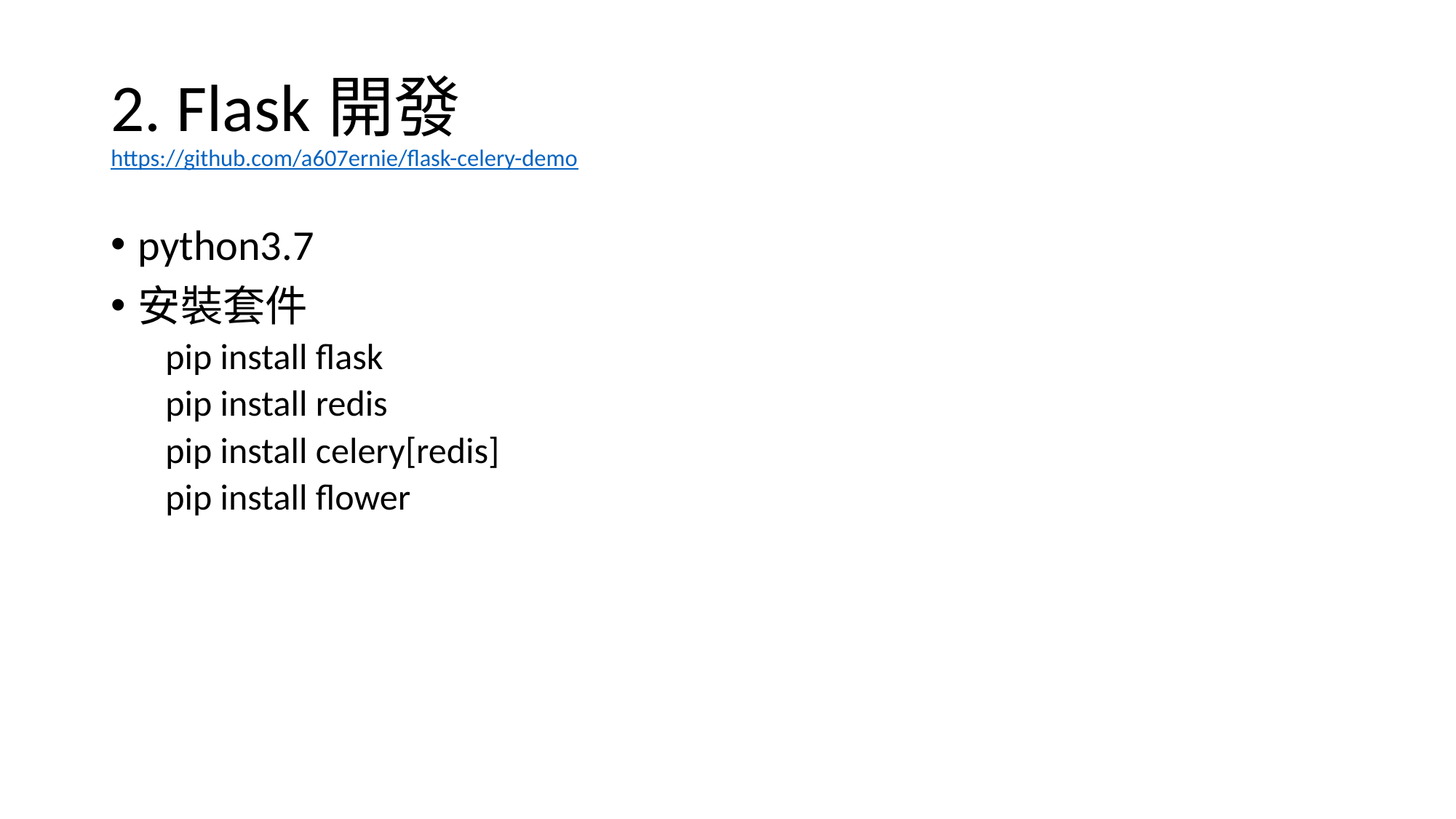

# 2. Flask開發 https://github.com/a607ernie/flask-celery-demo
python3.7
安裝套件
pip install flask
pip install redis
pip install celery[redis]
pip install flower